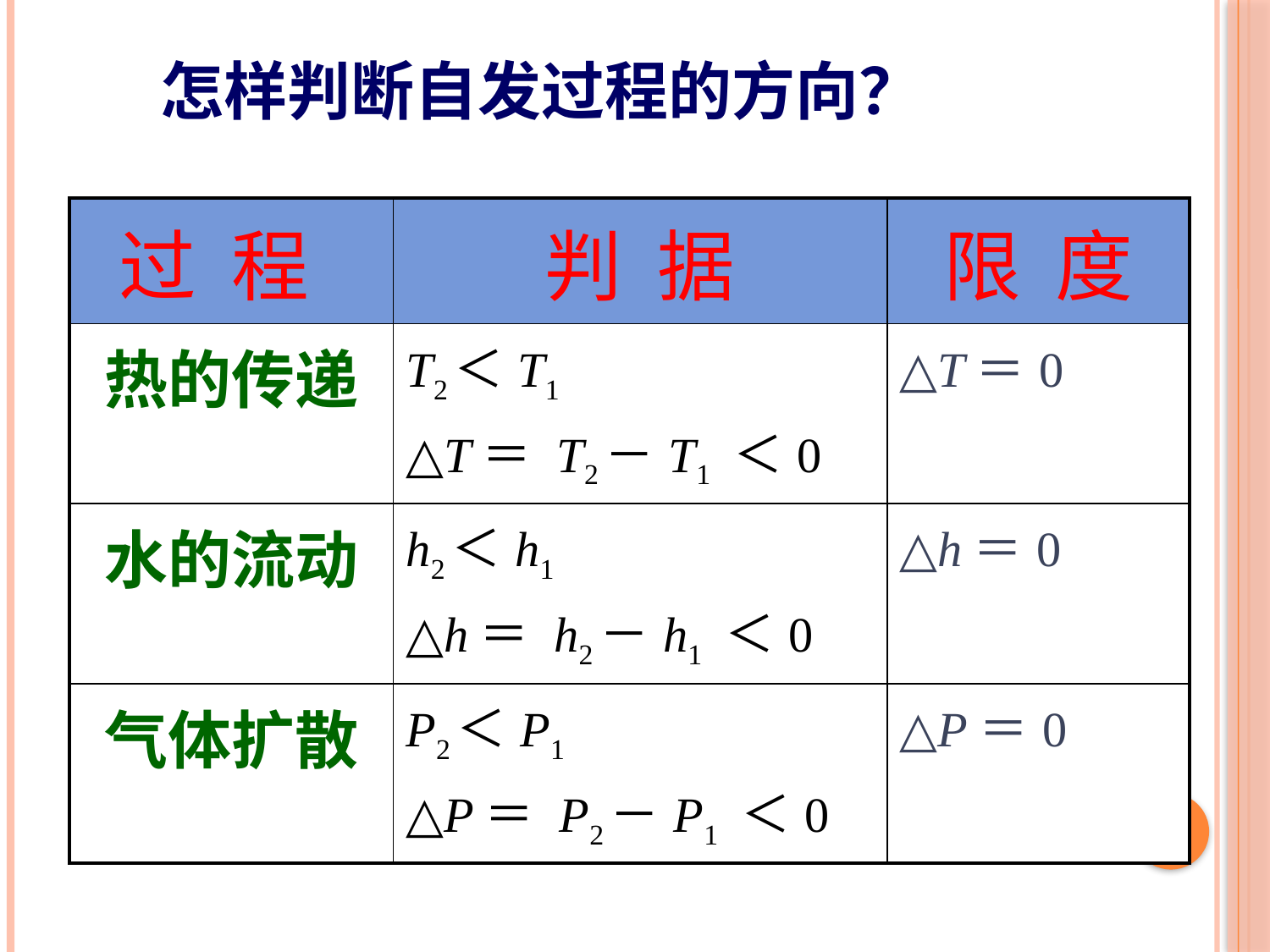

怎样判断自发过程的方向？
| 过 程 | 判 据 | 限 度 |
| --- | --- | --- |
| 热的传递 | T2＜T1 △T＝ T2－T1 ＜0 | △T＝0 |
| 水的流动 | h2＜h1 △h＝ h2－h1 ＜0 | △h＝0 |
| 气体扩散 | P2＜P1 △P＝ P2－P1 ＜0 | △P＝0 |
89